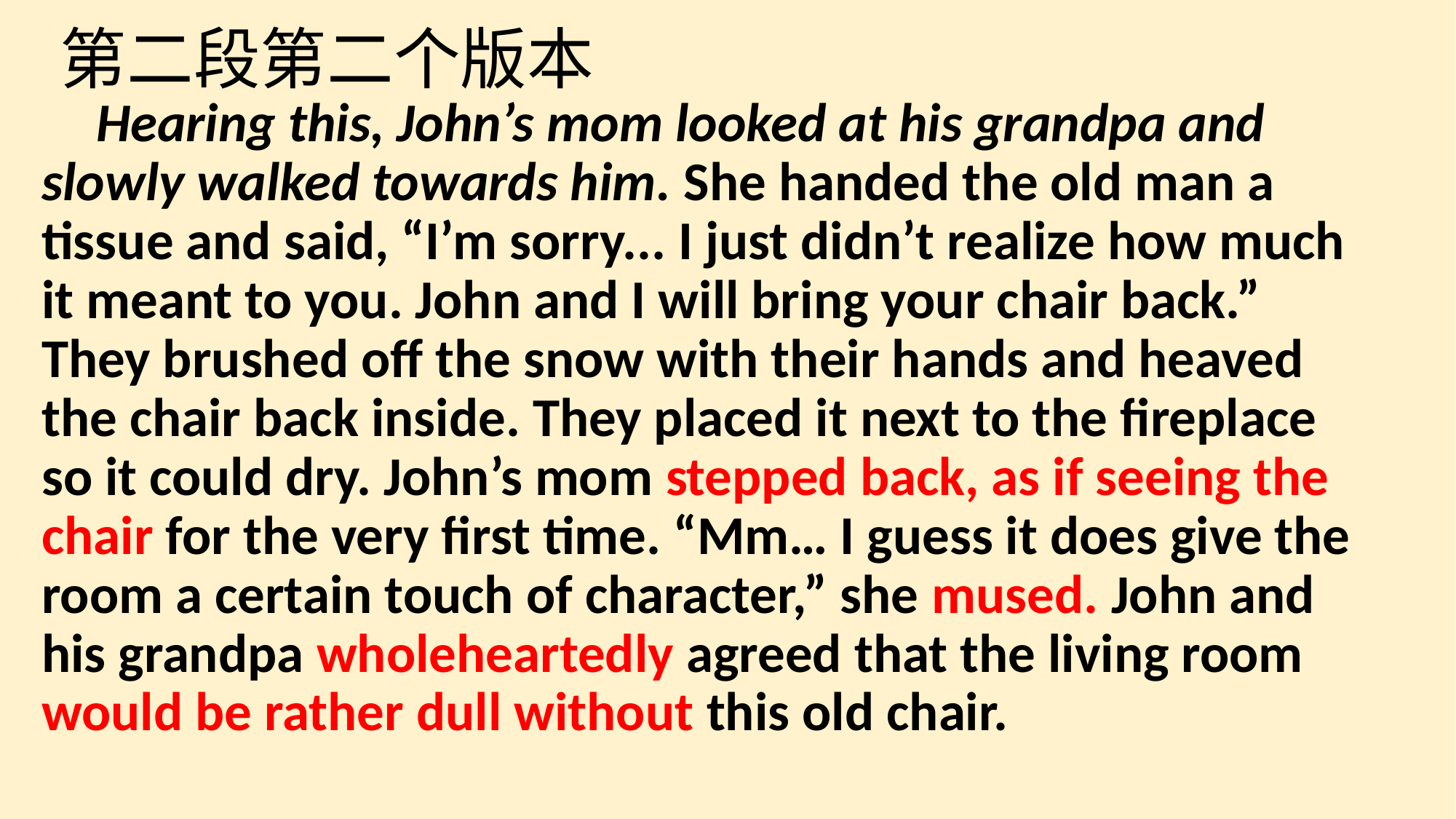

# 第二段第二个版本
Hearing this, John’s mom looked at his grandpa and slowly walked towards him. She handed the old man a tissue and said, “I’m sorry... I just didn’t realize how much it meant to you. John and I will bring your chair back.” They brushed off the snow with their hands and heaved the chair back inside. They placed it next to the fireplace so it could dry. John’s mom stepped back, as if seeing the chair for the very first time. “Mm… I guess it does give the room a certain touch of character,” she mused. John and his grandpa wholeheartedly agreed that the living room would be rather dull without this old chair.